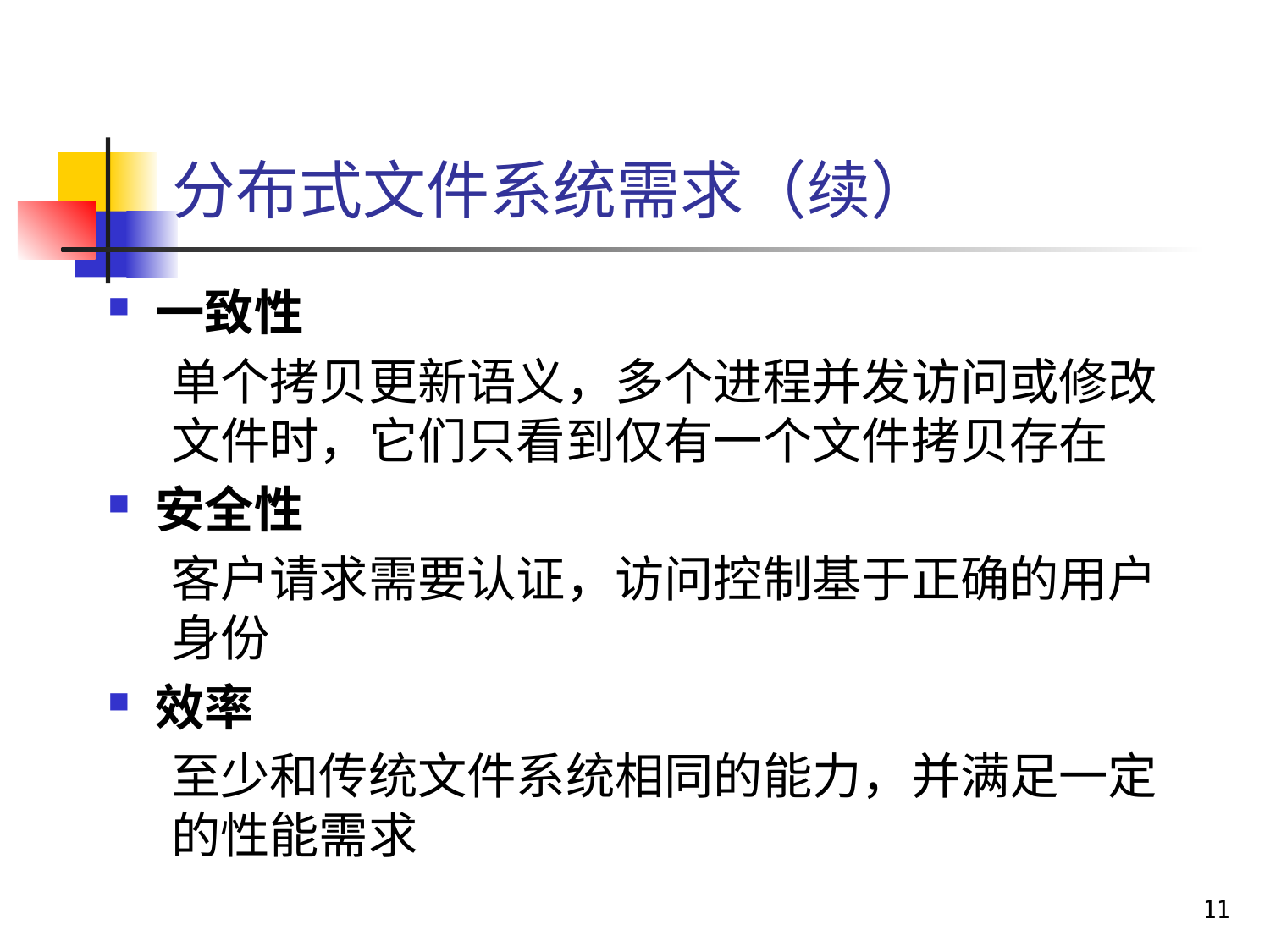

分布式文件系统需求（续）
一致性
单个拷贝更新语义，多个进程并发访问或修改文件时，它们只看到仅有一个文件拷贝存在
安全性
客户请求需要认证，访问控制基于正确的用户身份
效率
至少和传统文件系统相同的能力，并满足一定的性能需求
11